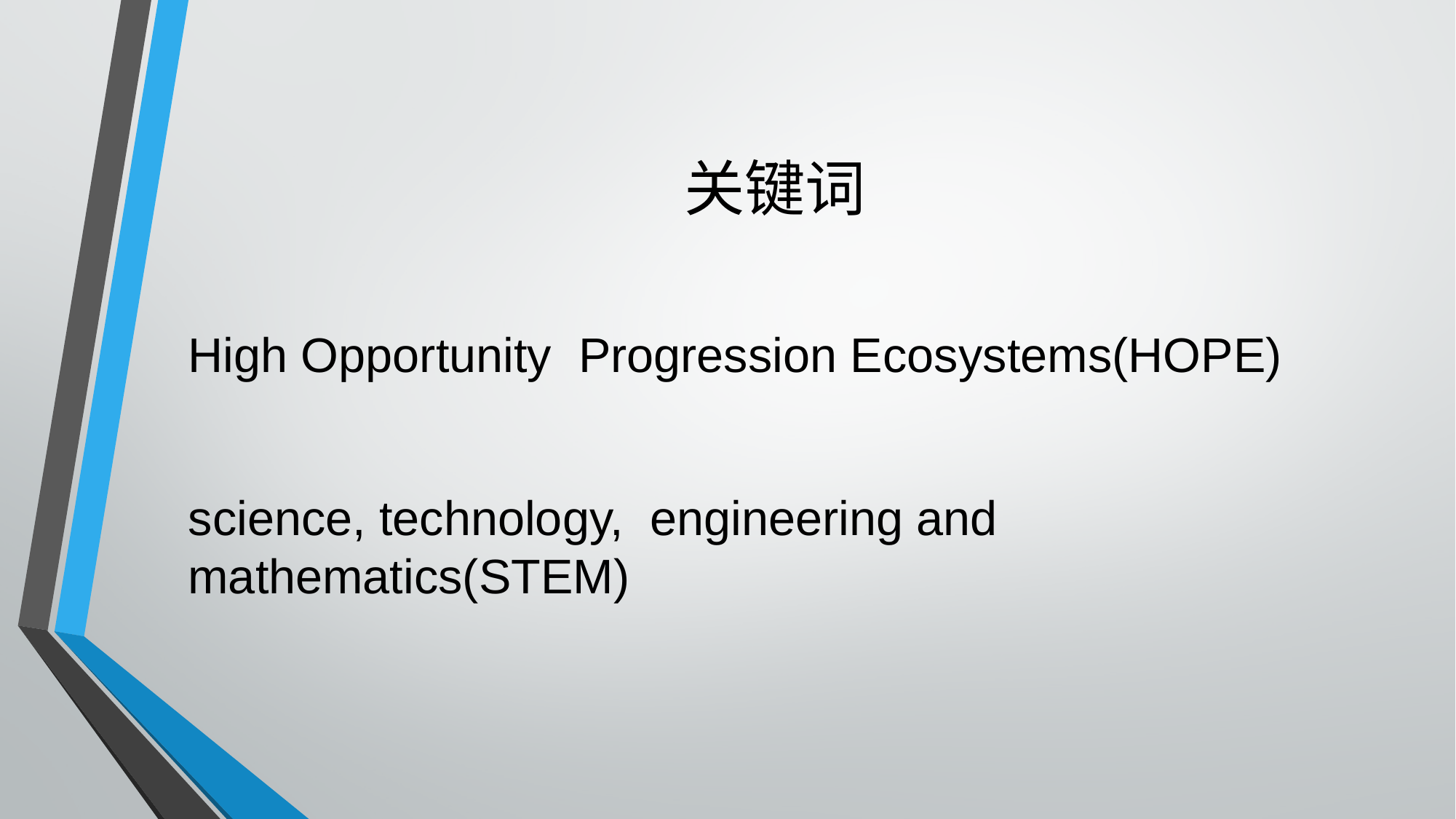

# 关键词
High Opportunity  Progression Ecosystems(HOPE)

science, technology,  engineering and mathematics(STEM)